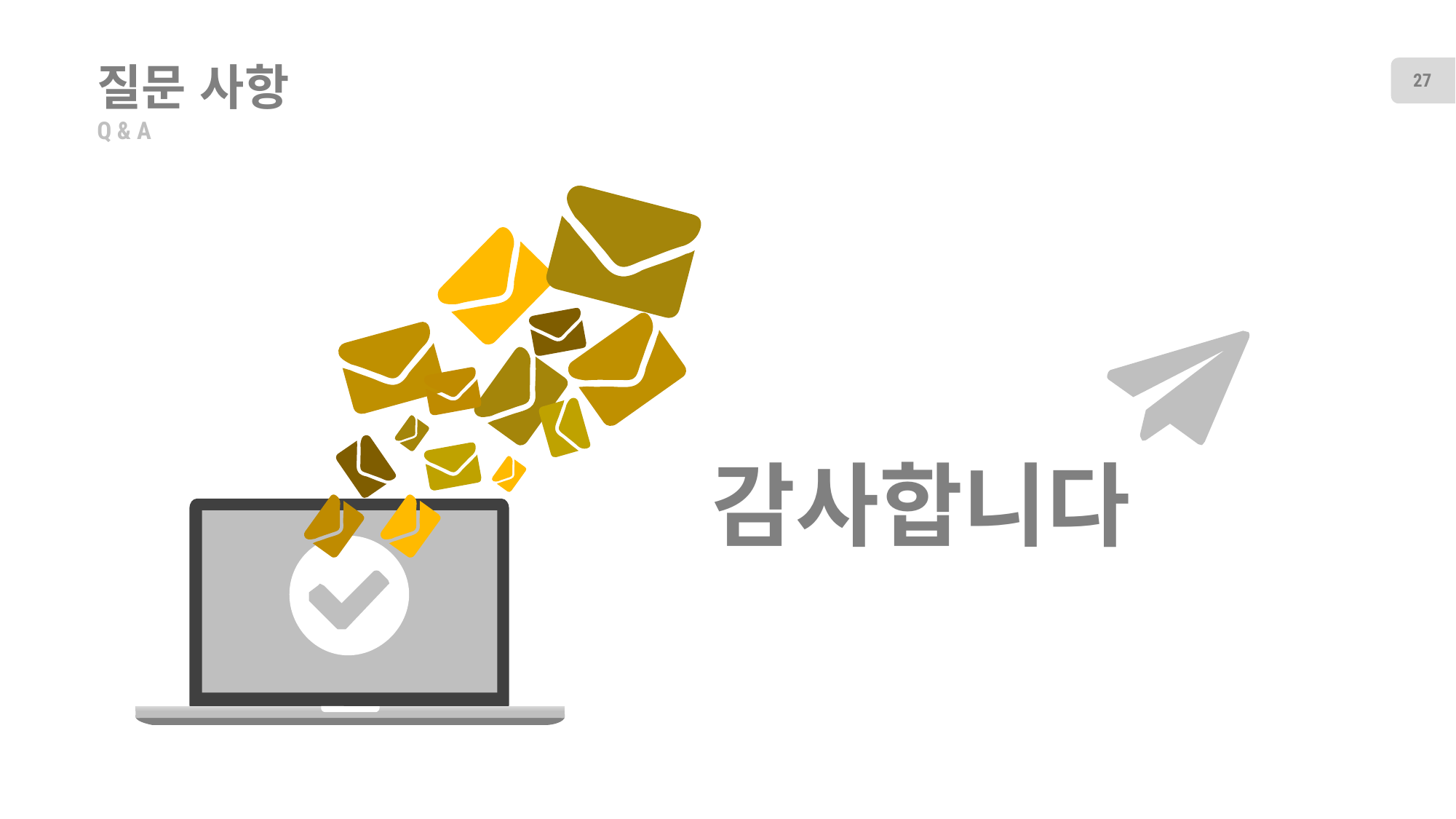

# 질문 사항
27
Q & A

감사합니다